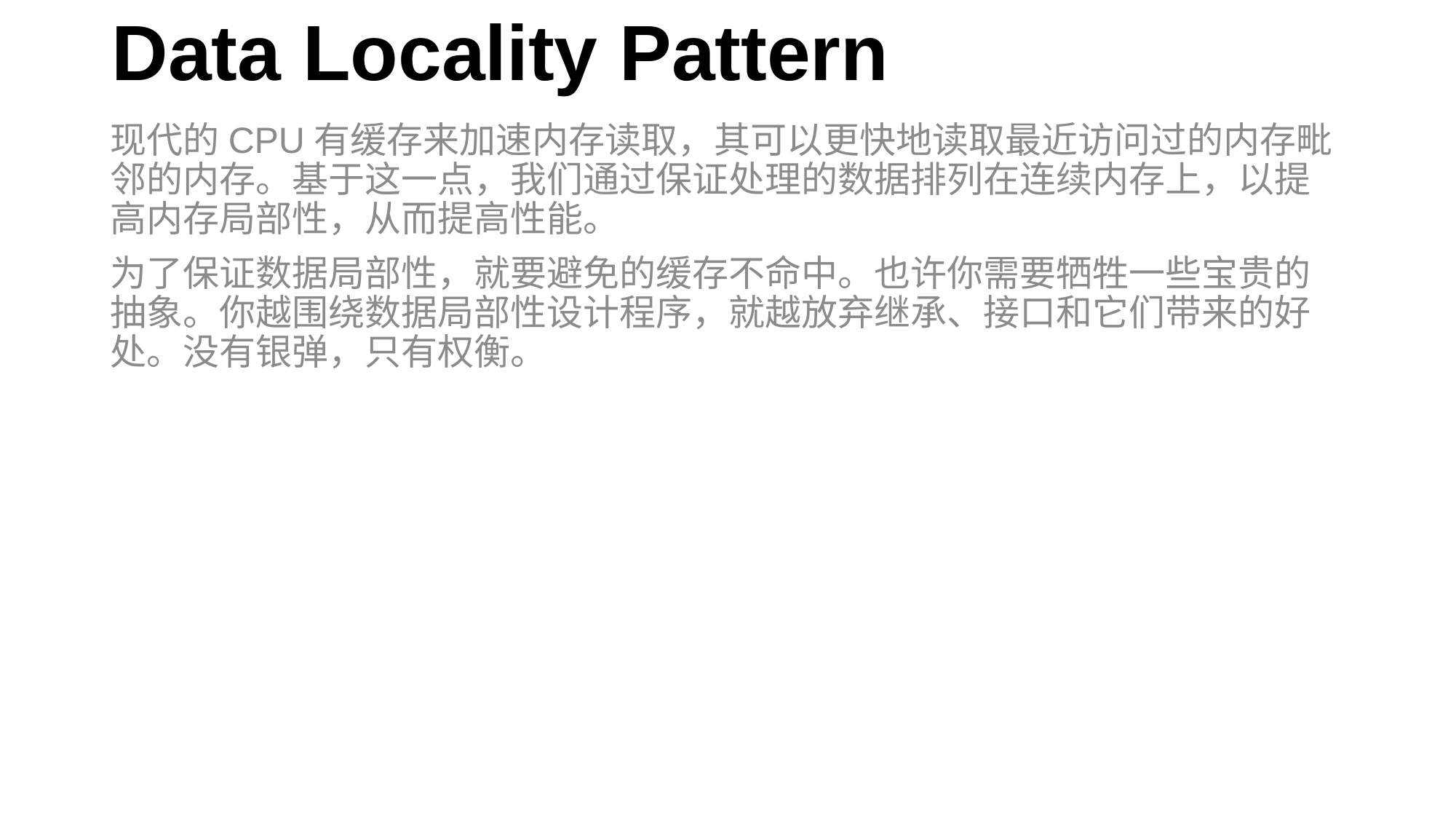

# Data Locality Pattern
现代的CPU有缓存来加速内存读取，其可以更快地读取最近访问过的内存毗邻的内存。基于这一点，我们通过保证处理的数据排列在连续内存上，以提高内存局部性，从而提高性能。
为了保证数据局部性，就要避免的缓存不命中。也许你需要牺牲一些宝贵的抽象。你越围绕数据局部性设计程序，就越放弃继承、接口和它们带来的好处。没有银弹，只有权衡。